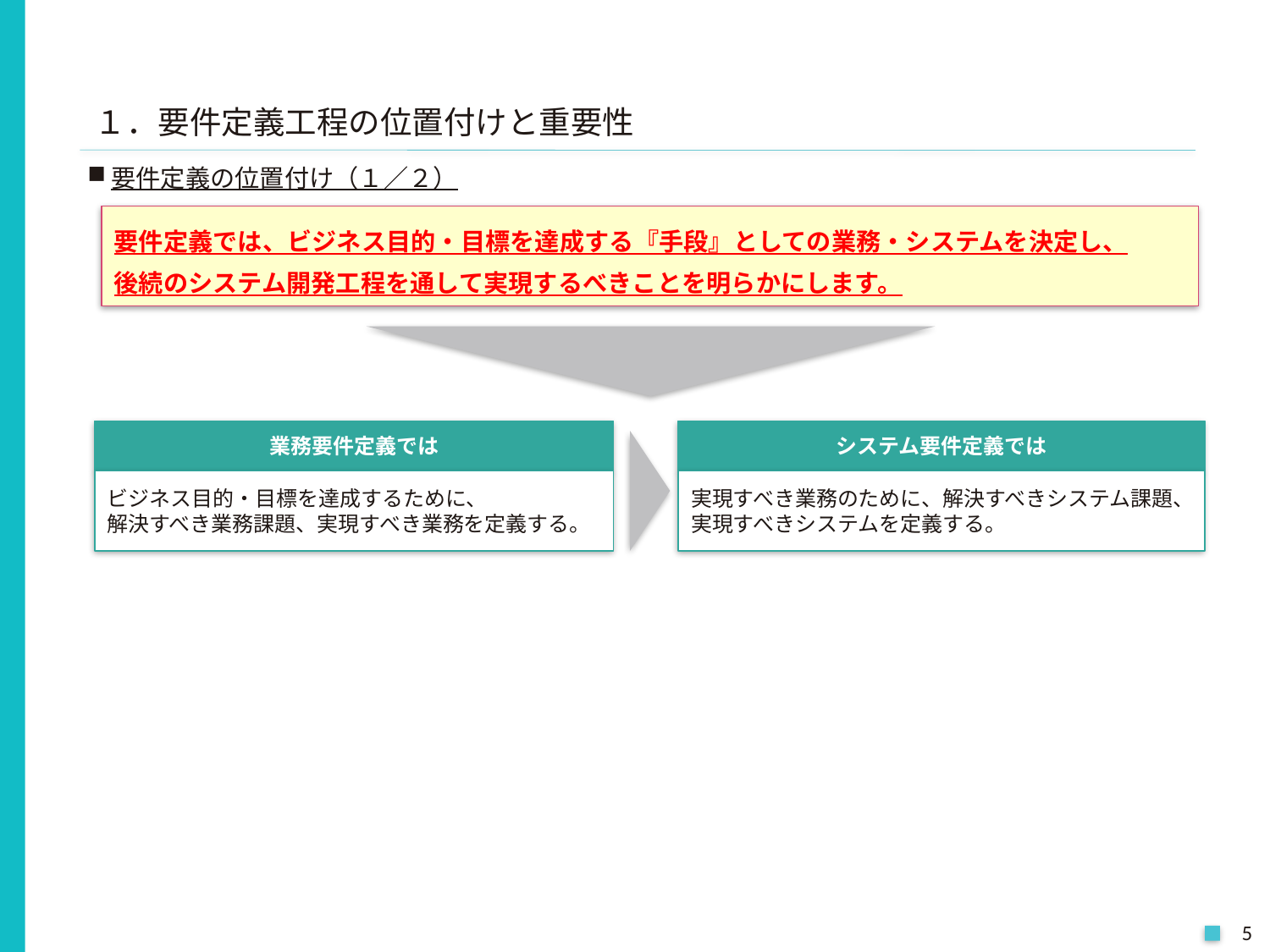

１．要件定義工程の位置付けと重要性
要件定義の位置付け（１／２）
要件定義では、ビジネス目的・目標を達成する『手段』としての業務・システムを決定し、
後続のシステム開発工程を通して実現するべきことを明らかにします。

業務要件定義では
ビジネス目的・目標を達成するために、
解決すべき業務課題、実現すべき業務を定義する。
システム要件定義では
実現すべき業務のために、解決すべきシステム課題、実現すべきシステムを定義する。

5